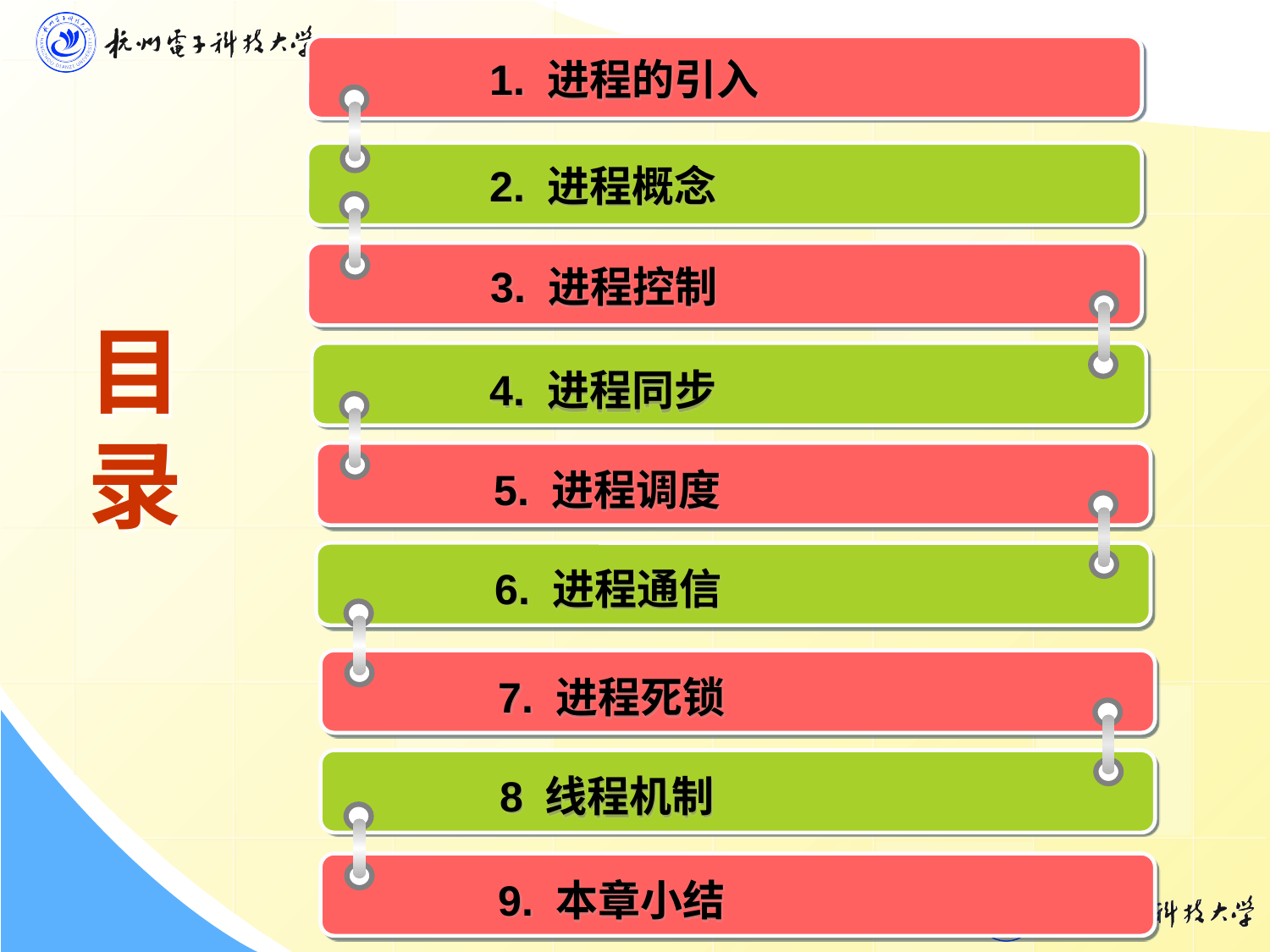

1. 进程的引入

2. 进程概念

3. 进程控制
目录

4. 进程同步

5. 进程调度

6. 进程通信

7. 进程死锁

8 线程机制

9. 本章小结